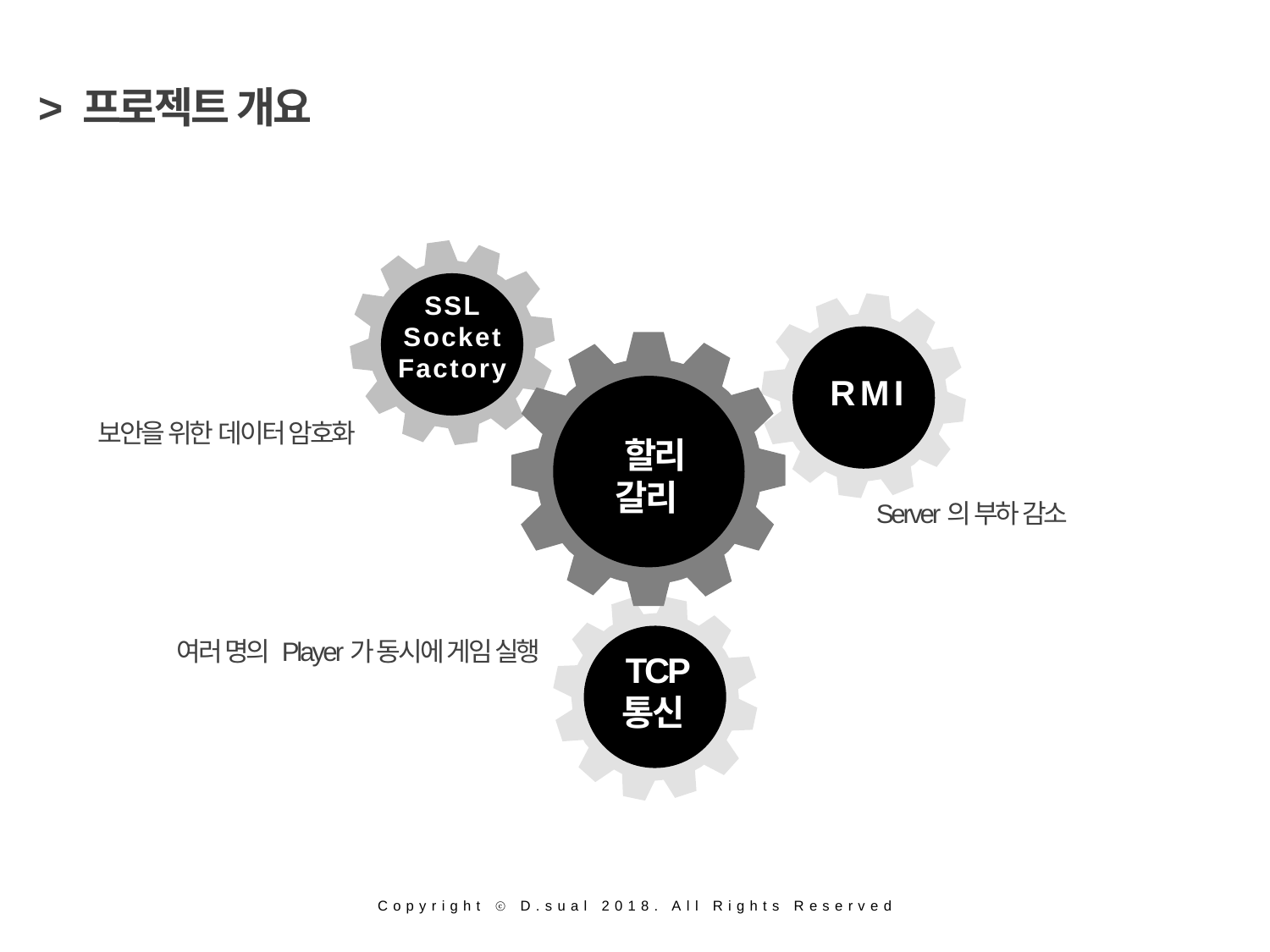

> 프로젝트 개요

S S L
S o c k e t
F a c t o r y

 R M I

보안을 위한 데이터 암호화
 할리
갈리
Server의 부하 감소

여러 명의 Player가 동시에 게임 실행
 TCP
통신